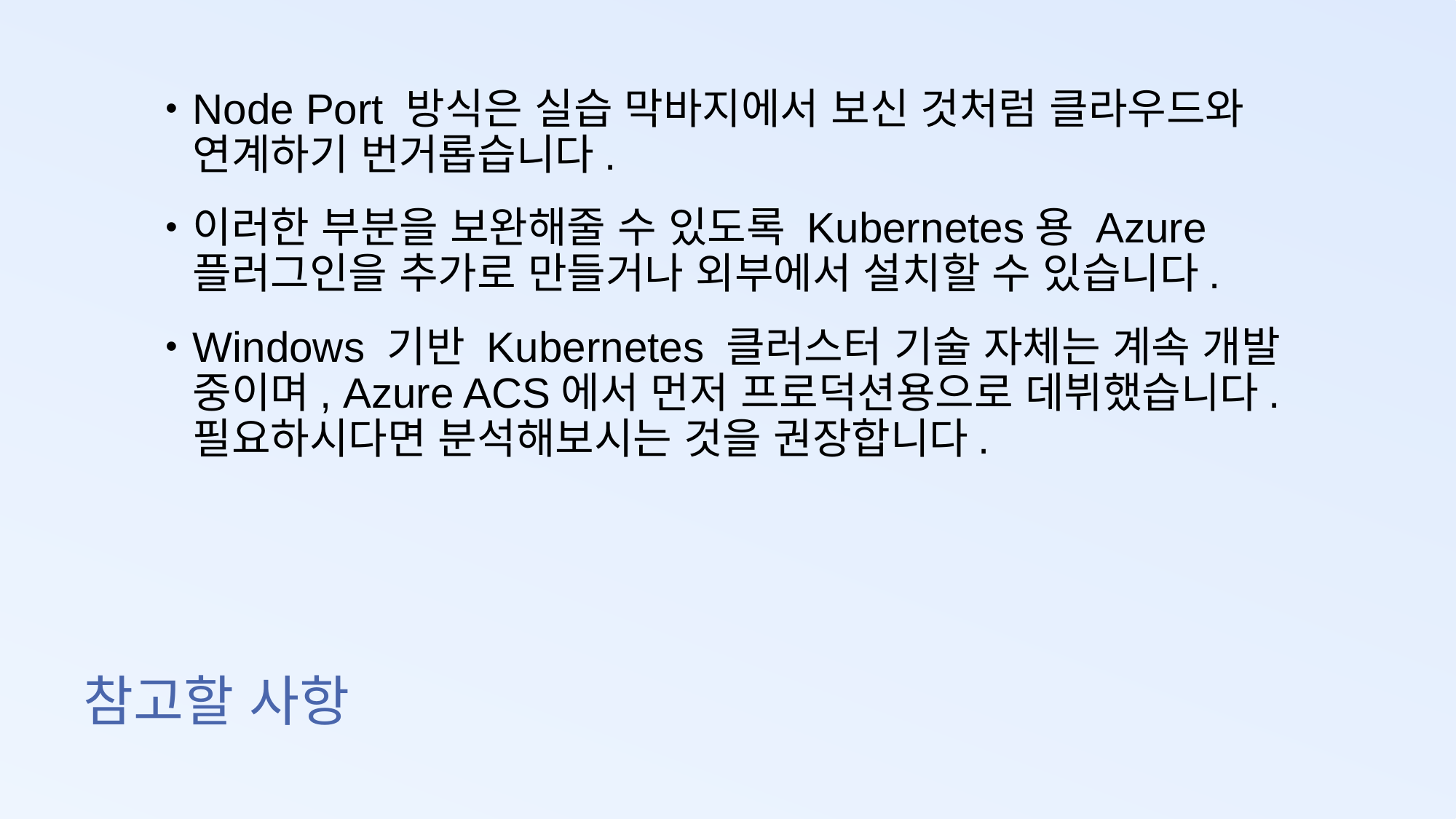

Node Port 방식은 실습 막바지에서 보신 것처럼 클라우드와 연계하기 번거롭습니다.
이러한 부분을 보완해줄 수 있도록 Kubernetes용 Azure 플러그인을 추가로 만들거나 외부에서 설치할 수 있습니다.
Windows 기반 Kubernetes 클러스터 기술 자체는 계속 개발 중이며, Azure ACS에서 먼저 프로덕션용으로 데뷔했습니다. 필요하시다면 분석해보시는 것을 권장합니다.
# 참고할 사항